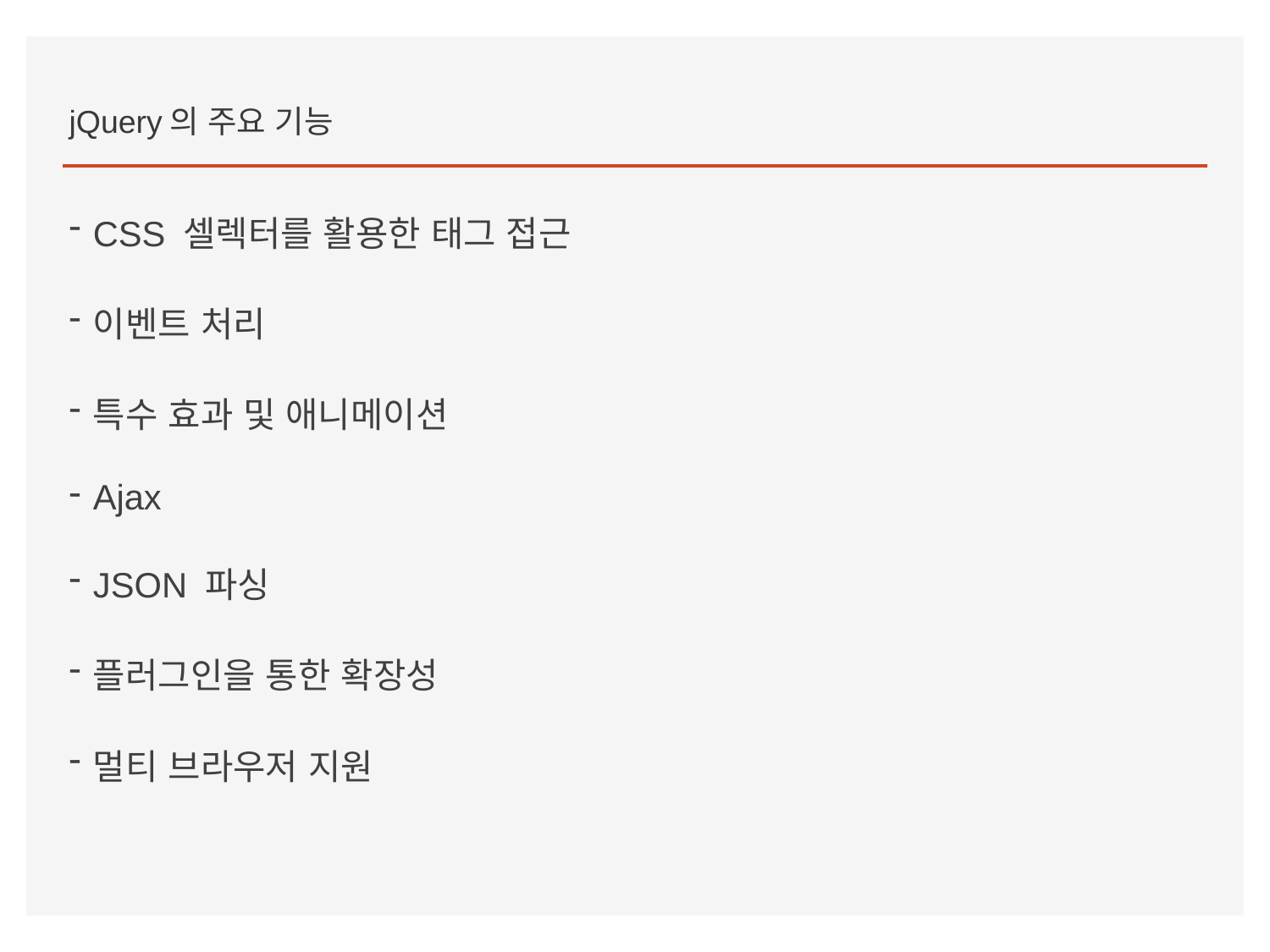

jQuery의 주요 기능
CSS 셀렉터를 활용한 태그 접근
이벤트 처리
특수 효과 및 애니메이션
Ajax
JSON 파싱
플러그인을 통한 확장성
멀티 브라우저 지원